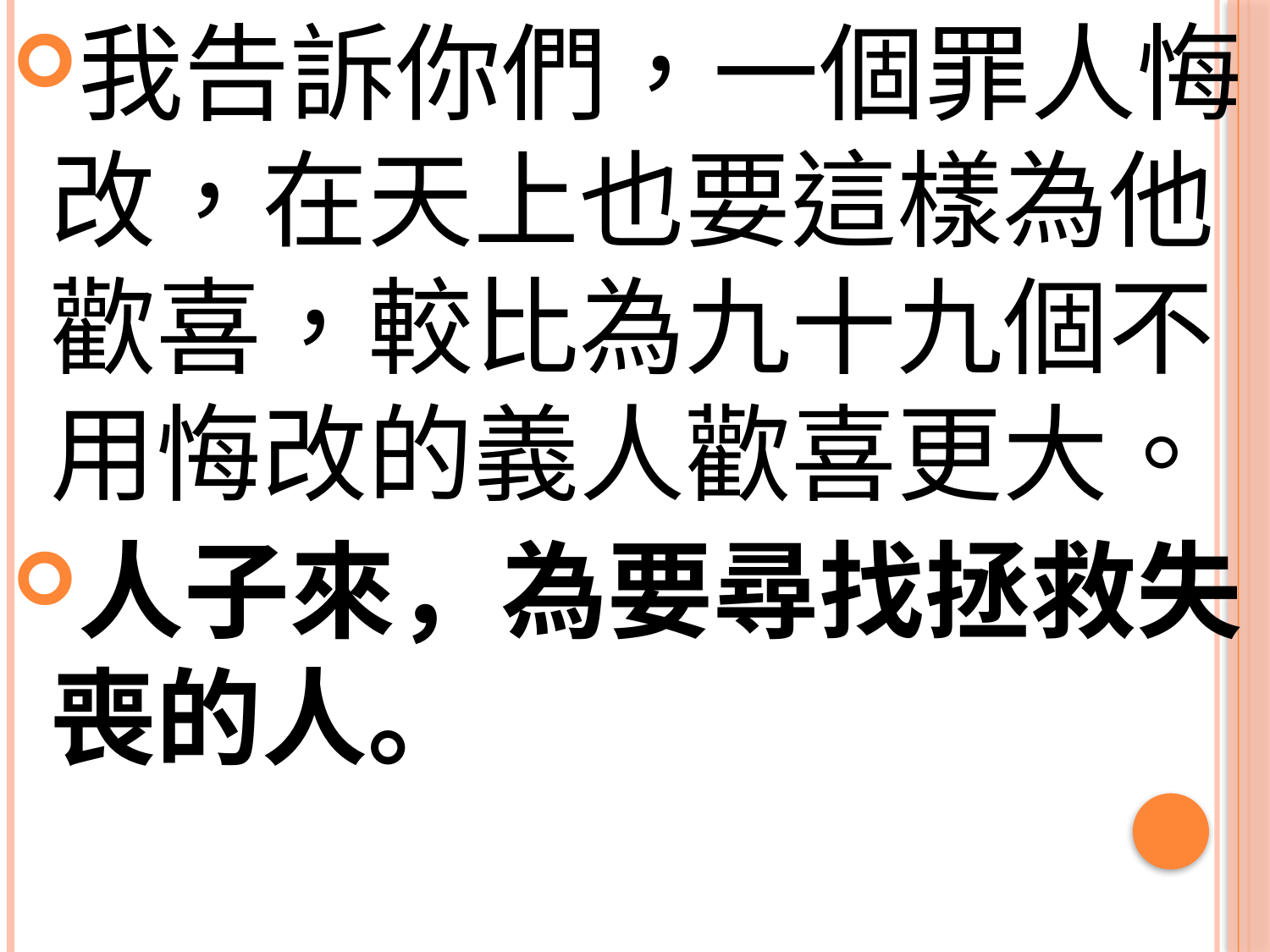

我告訴你們，一個罪人悔改，在天上也要這樣為他歡喜，較比為九十九個不用悔改的義人歡喜更大。
人子來，為要尋找拯救失喪的人。